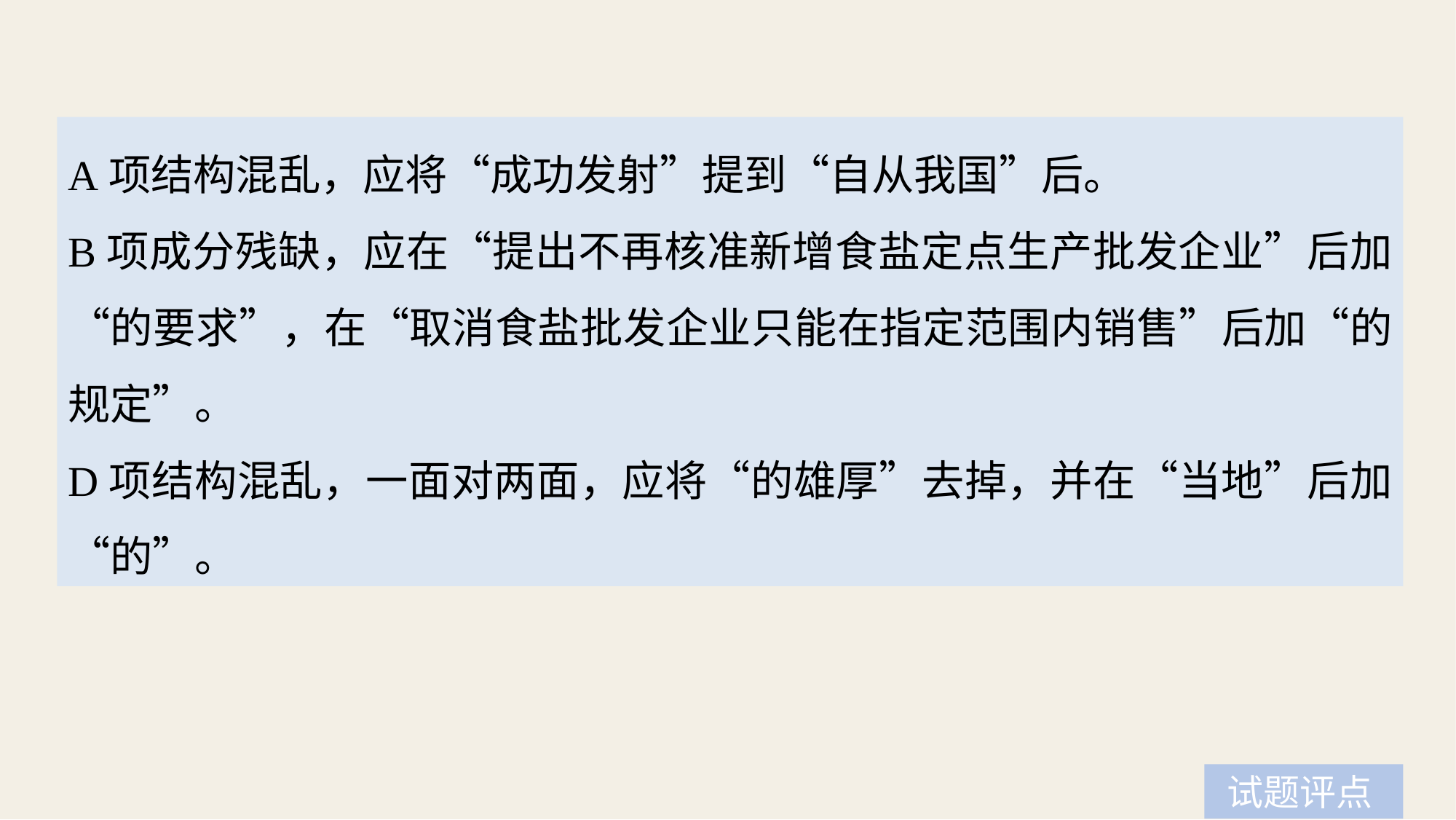

A项结构混乱，应将“成功发射”提到“自从我国”后。
B项成分残缺，应在“提出不再核准新增食盐定点生产批发企业”后加“的要求”，在“取消食盐批发企业只能在指定范围内销售”后加“的规定”。
D项结构混乱，一面对两面，应将“的雄厚”去掉，并在“当地”后加“的”。
试题评点